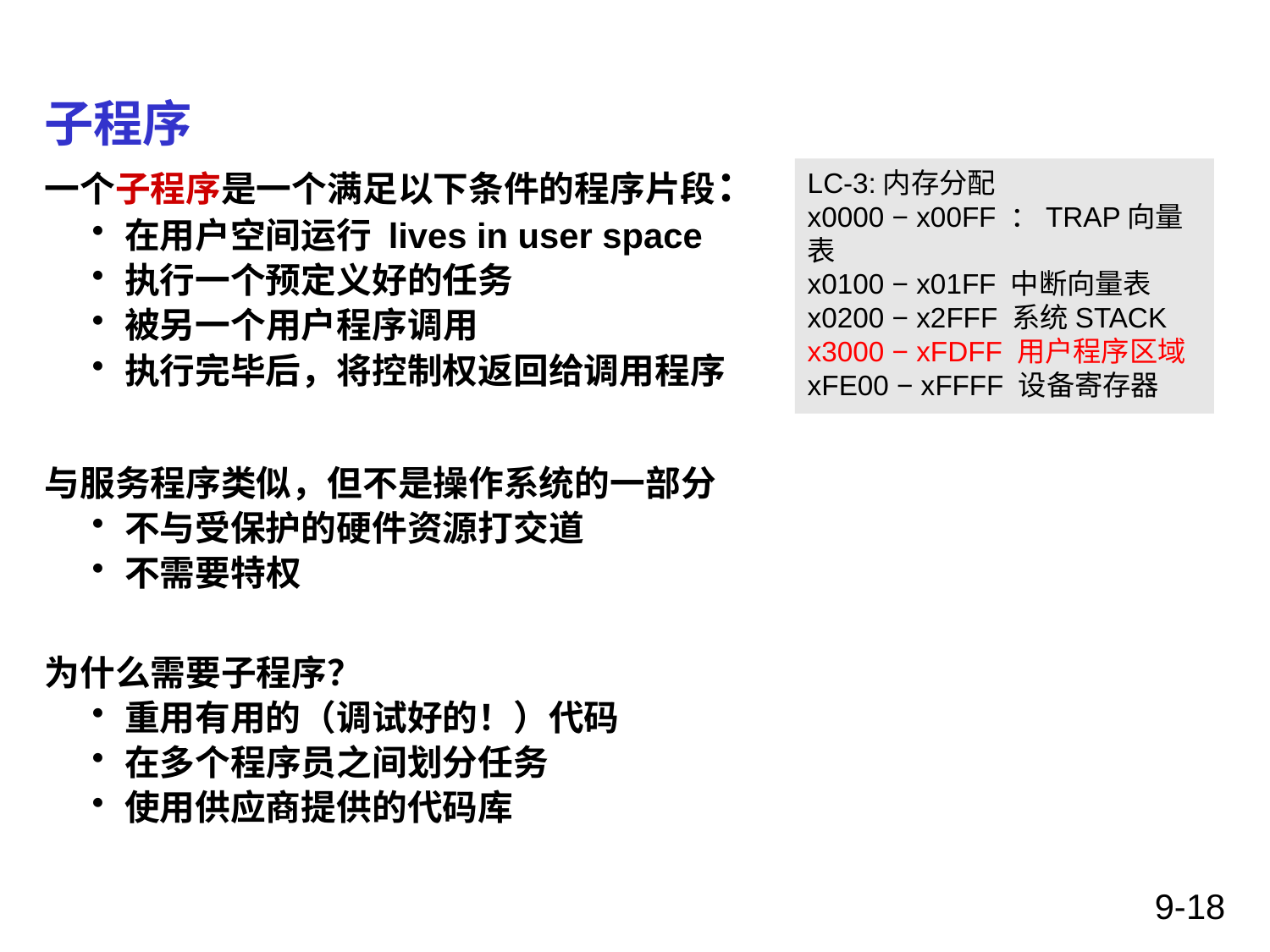

# 子程序
一个子程序是一个满足以下条件的程序片段：
在用户空间运行 lives in user space
执行一个预定义好的任务
被另一个用户程序调用
执行完毕后，将控制权返回给调用程序

与服务程序类似，但不是操作系统的一部分
不与受保护的硬件资源打交道
不需要特权

为什么需要子程序？
重用有用的（调试好的！）代码
在多个程序员之间划分任务
使用供应商提供的代码库
LC-3:内存分配
x0000 − x00FF ：TRAP向量表
x0100 − x01FF 中断向量表
x0200 − x2FFF 系统STACK
x3000 − xFDFF 用户程序区域
xFE00 − xFFFF 设备寄存器
9-18